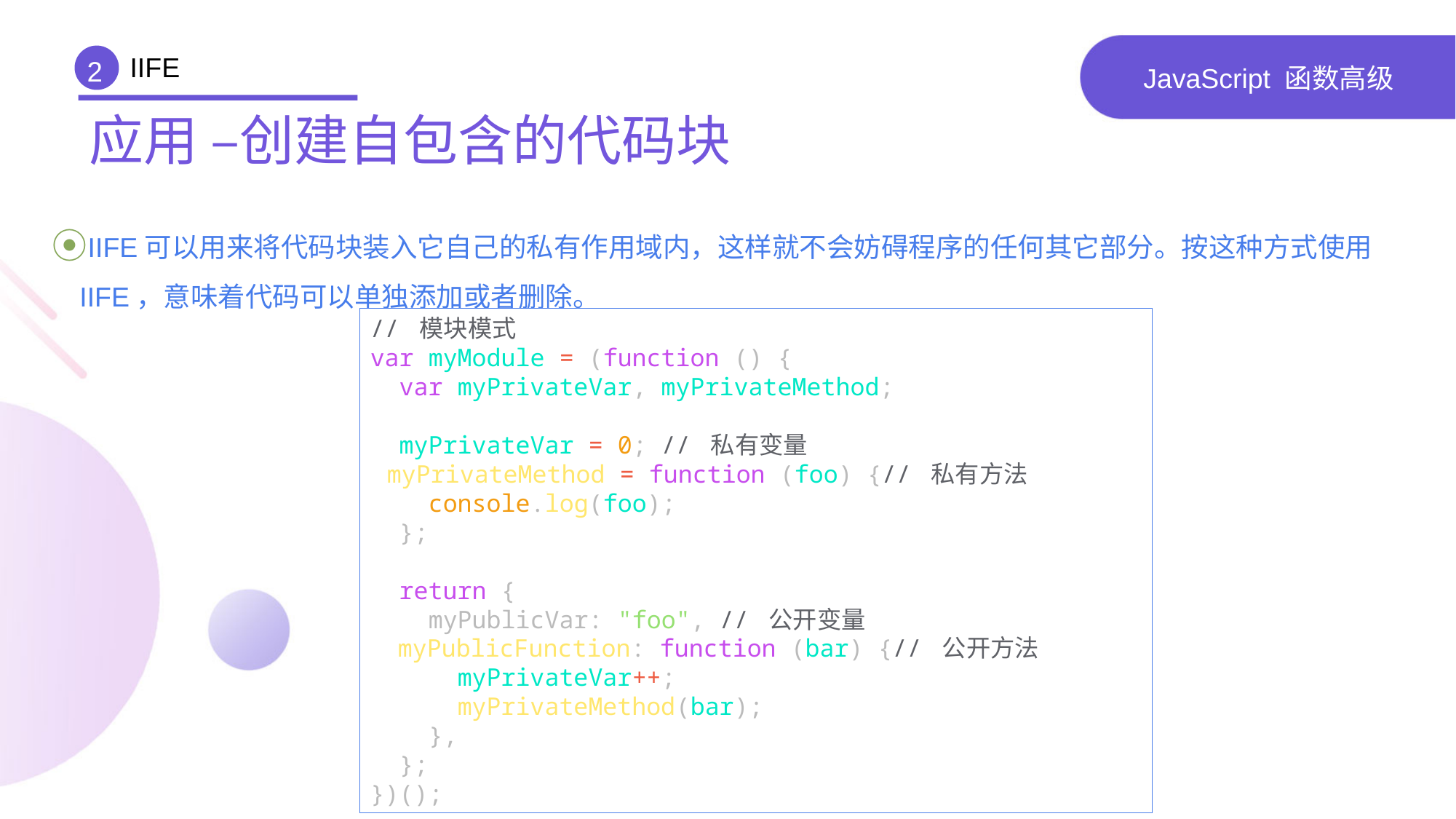

IIFE
2
# JavaScript 函数高级
应用 –创建自包含的代码块
IIFE可以用来将代码块装入它自己的私有作用域内，这样就不会妨碍程序的任何其它部分。按这种方式使用IIFE，意味着代码可以单独添加或者删除。
// 模块模式
var myModule = (function () {
  var myPrivateVar, myPrivateMethod;
  myPrivateVar = 0; // 私有变量
  myPrivateMethod = function (foo) {// 私有方法
    console.log(foo);
  };
  return {
    myPublicVar: "foo", // 公开变量
    myPublicFunction: function (bar) {// 公开方法
      myPrivateVar++;
      myPrivateMethod(bar);
    },
  };
})();